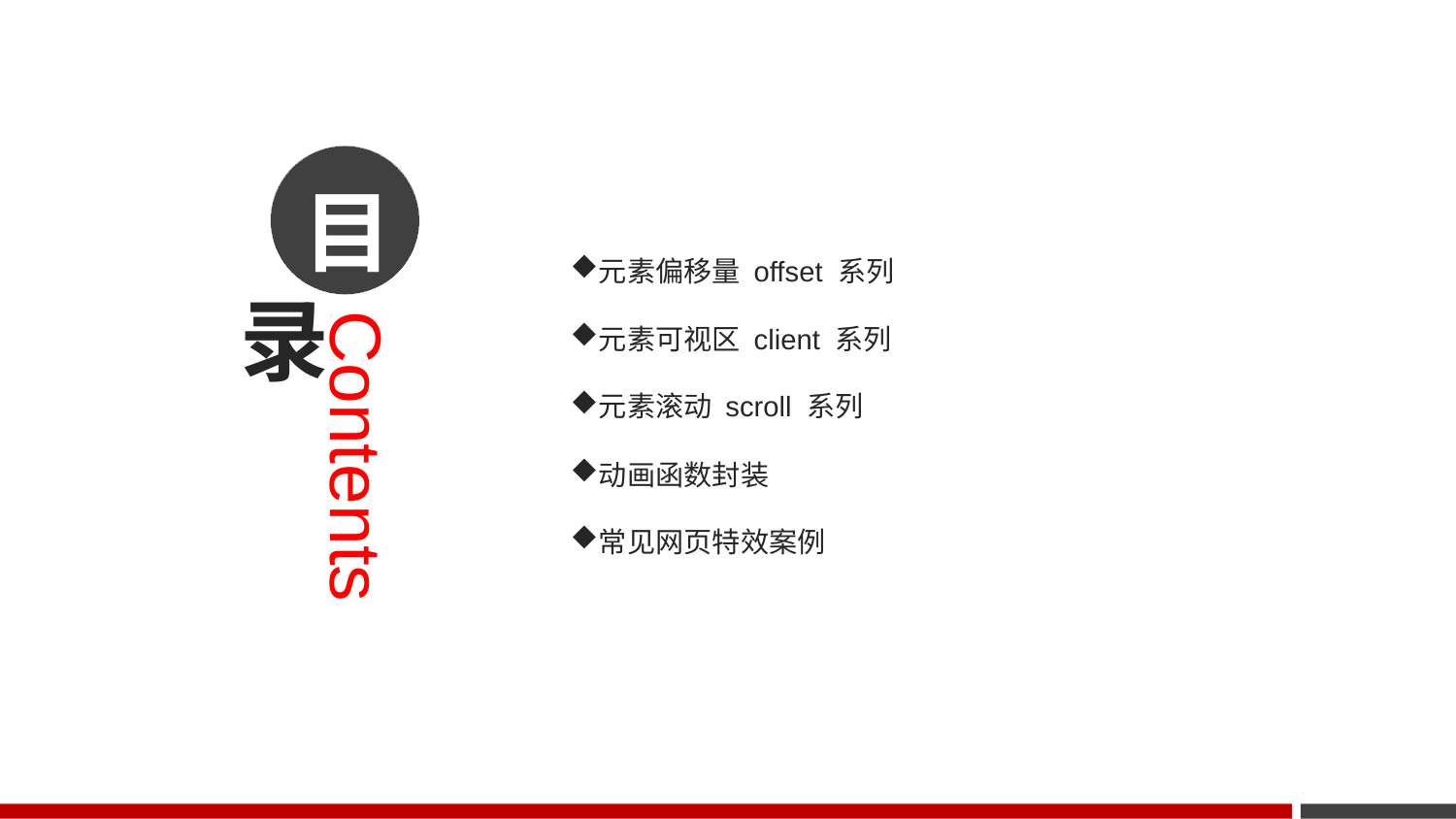

目
元素偏移量 offset 系列
元素可视区 client 系列
元素滚动 scroll 系列
动画函数封装
常见网页特效案例
录
Contents